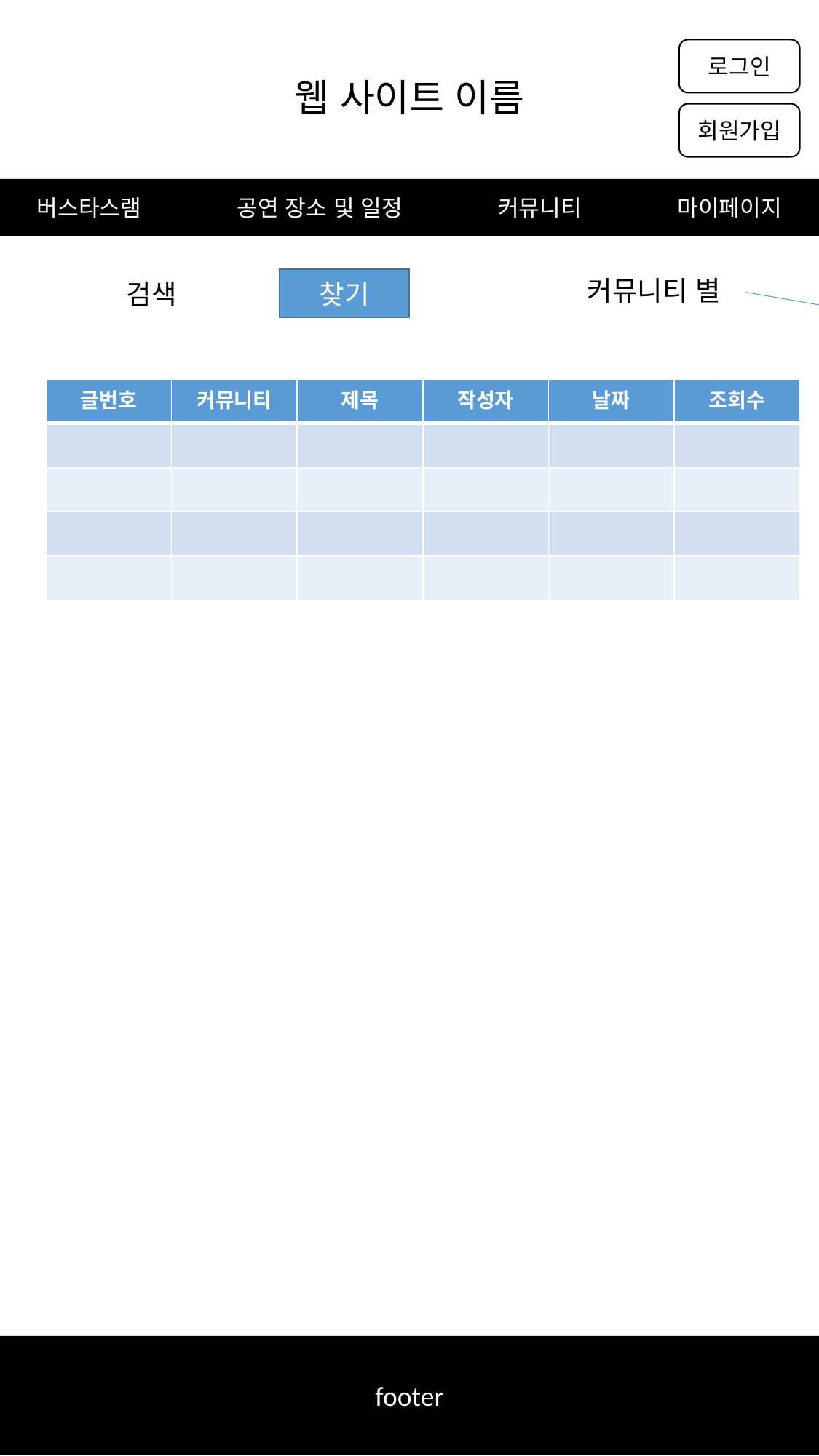

로그인
웹 사이트 이름
게시글 상세 페이지
회원가입
버스타스램               공연 장소 및 일정               커뮤니티               마이페이지
커뮤니티 별
찾기
검색
Select box
| 글번호 | 커뮤니티 | 제목 | 작성자 | 날짜 | 조회수 |
| --- | --- | --- | --- | --- | --- |
|  |  |  |  |  |  |
|  |  |  |  |  |  |
|  |  |  |  |  |  |
|  |  |  |  |  |  |
footer